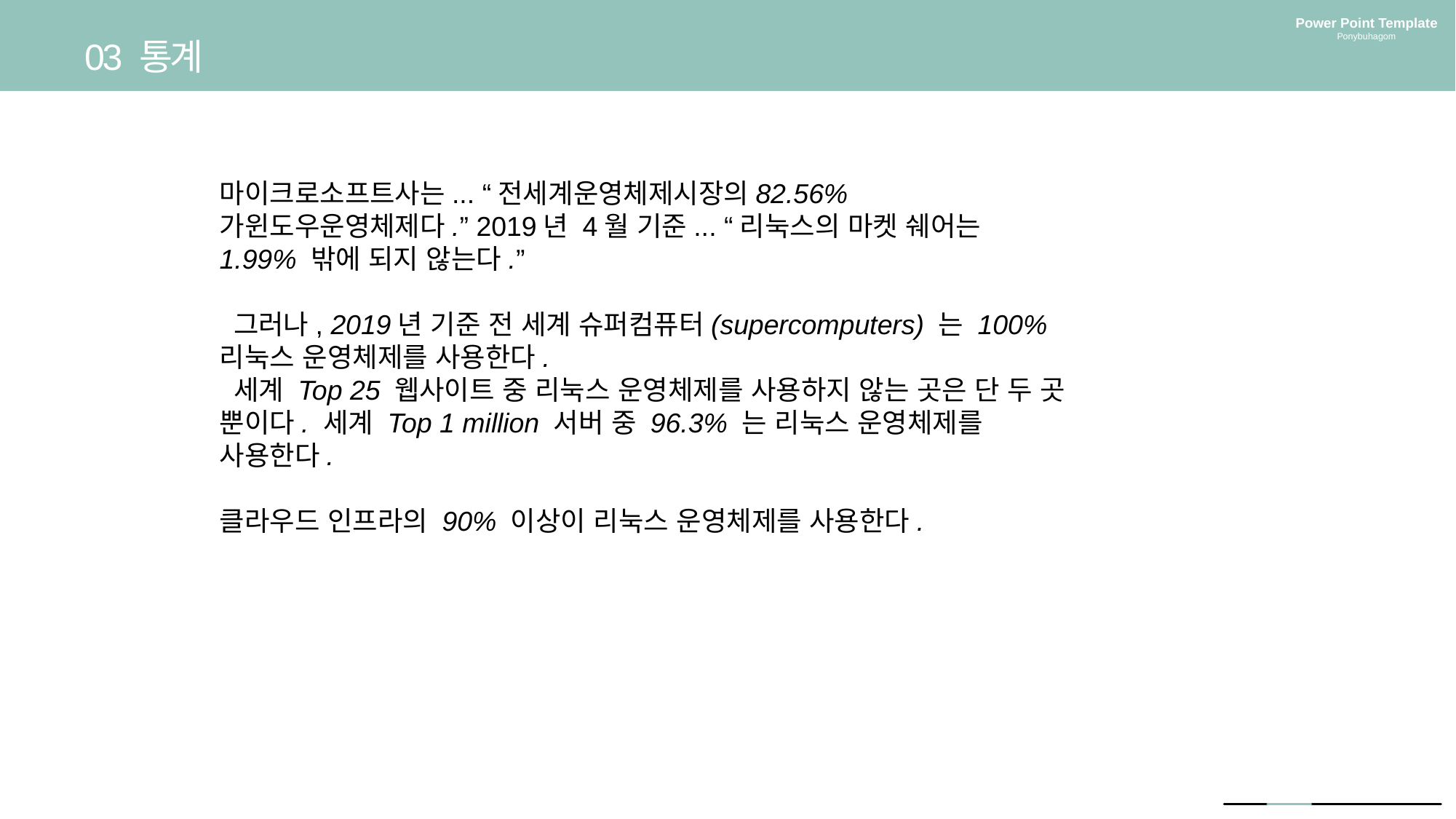

Power Point Template
Ponybuhagom
03 통계
마이크로소프트사는... “전세계운영체제시장의82.56%가윈도우운영체제다.” 2019년 4월 기준... “리눅스의 마켓 쉐어는 1.99% 밖에 되지 않는다.”

 그러나, 2019년 기준 전 세계 슈퍼컴퓨터(supercomputers) 는 100% 리눅스 운영체제를 사용한다.
 세계 Top 25 웹사이트 중 리눅스 운영체제를 사용하지 않는 곳은 단 두 곳 뿐이다. 세계 Top 1 million 서버 중 96.3% 는 리눅스 운영체제를 사용한다.

클라우드 인프라의 90% 이상이 리눅스 운영체제를 사용한다.